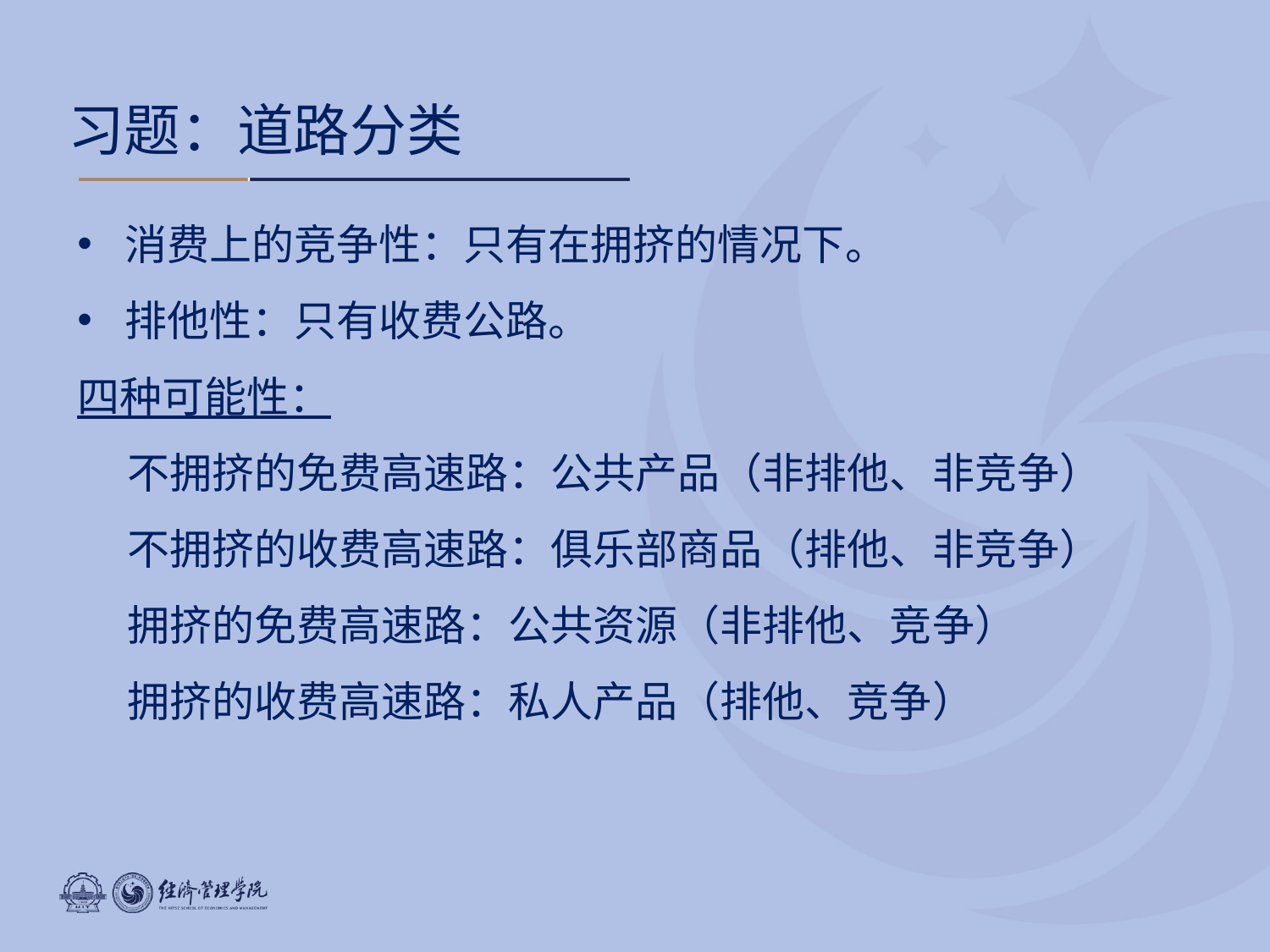

# 习题：道路分类
消费上的竞争性：只有在拥挤的情况下。
排他性：只有收费公路。
四种可能性：
不拥挤的免费高速路：公共产品（非排他、非竞争）
不拥挤的收费高速路：俱乐部商品（排他、非竞争）
拥挤的免费高速路：公共资源（非排他、竞争）
拥挤的收费高速路：私人产品（排他、竞争）